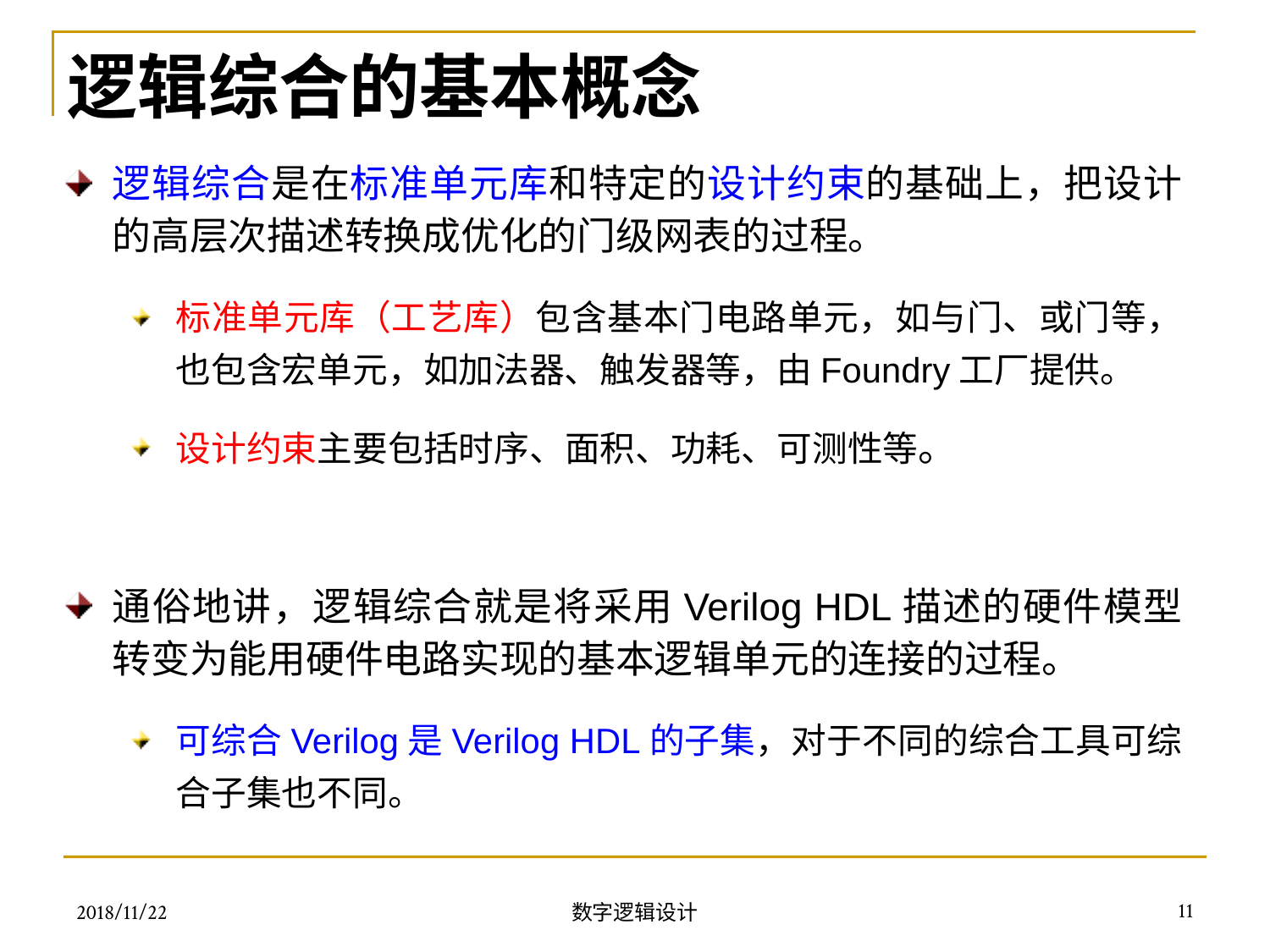

逻辑综合的基本概念
逻辑综合是在标准单元库和特定的设计约束的基础上，把设计的高层次描述转换成优化的门级网表的过程。
标准单元库（工艺库）包含基本门电路单元，如与门、或门等，也包含宏单元，如加法器、触发器等，由Foundry工厂提供。
设计约束主要包括时序、面积、功耗、可测性等。

通俗地讲，逻辑综合就是将采用Verilog HDL描述的硬件模型转变为能用硬件电路实现的基本逻辑单元的连接的过程。
可综合Verilog是Verilog HDL的子集，对于不同的综合工具可综合子集也不同。
2018/11/22
11
数字逻辑设计